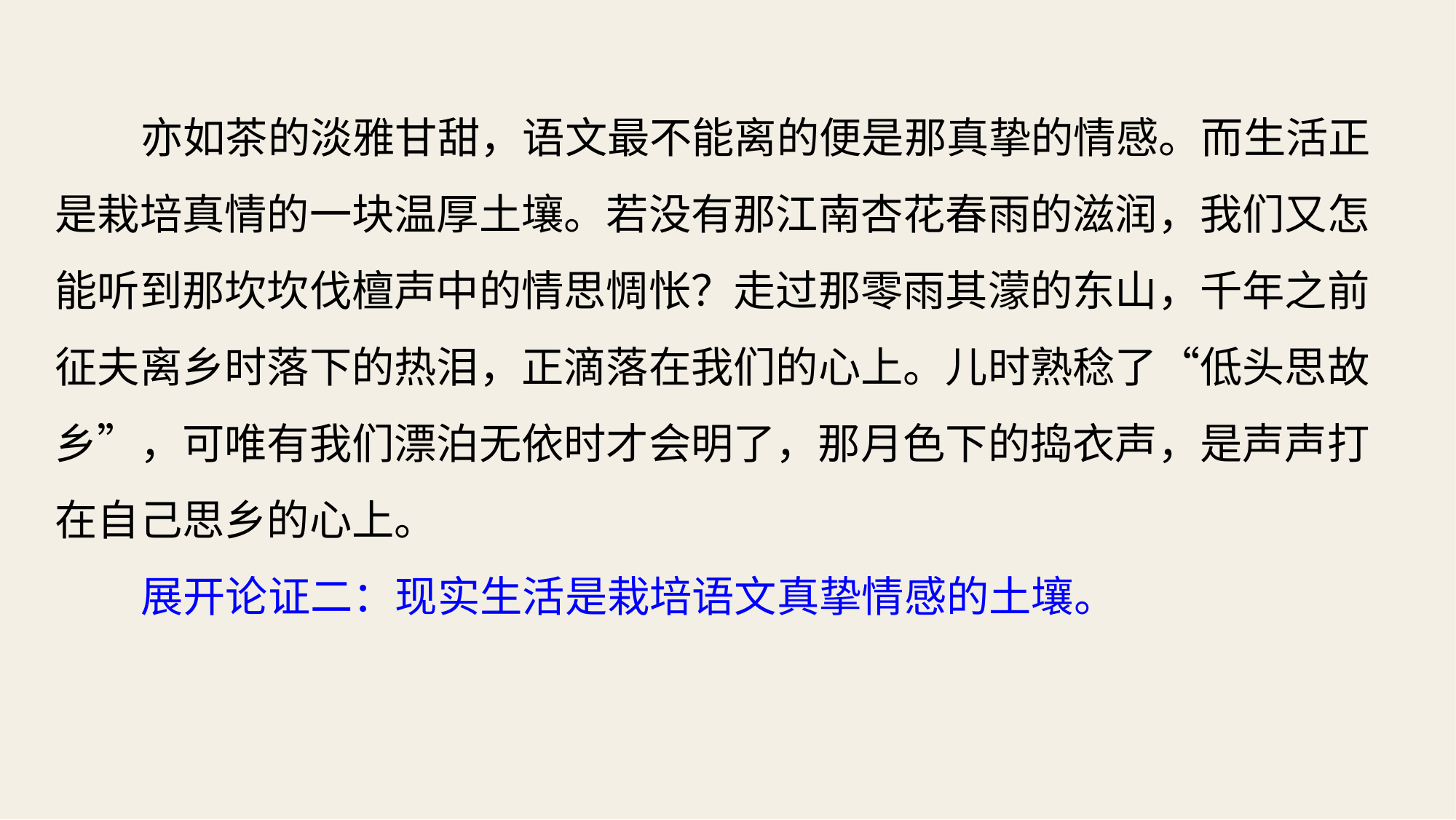

亦如茶的淡雅甘甜，语文最不能离的便是那真挚的情感。而生活正是栽培真情的一块温厚土壤。若没有那江南杏花春雨的滋润，我们又怎能听到那坎坎伐檀声中的情思惆怅？走过那零雨其濛的东山，千年之前征夫离乡时落下的热泪，正滴落在我们的心上。儿时熟稔了“低头思故乡”，可唯有我们漂泊无依时才会明了，那月色下的捣衣声，是声声打在自己思乡的心上。
展开论证二：现实生活是栽培语文真挚情感的土壤。